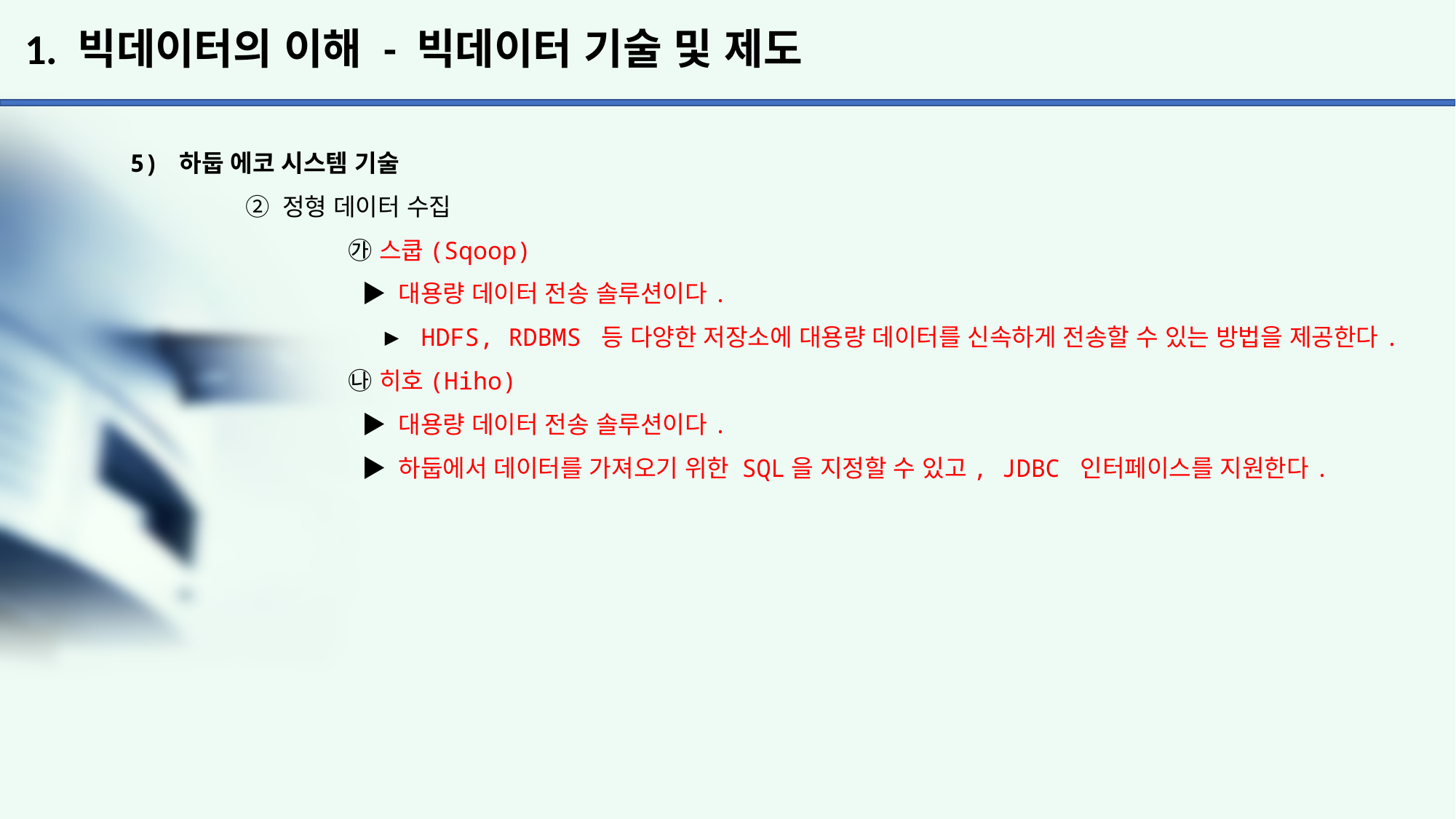

# 1. 빅데이터의 이해 - 빅데이터 기술 및 제도
5) 하둡 에코 시스템 기술
	 ② 정형 데이터 수집
		㉮ 스쿱(Sqoop)
		  ▶ 대용량 데이터 전송 솔루션이다.
		  ▶ HDFS, RDBMS 등 다양한 저장소에 대용량 데이터를 신속하게 전송할 수 있는 방법을 제공한다.
		㉯ 히호(Hiho)
		  ▶ 대용량 데이터 전송 솔루션이다.
		  ▶ 하둡에서 데이터를 가져오기 위한 SQL을 지정할 수 있고, JDBC 인터페이스를 지원한다.